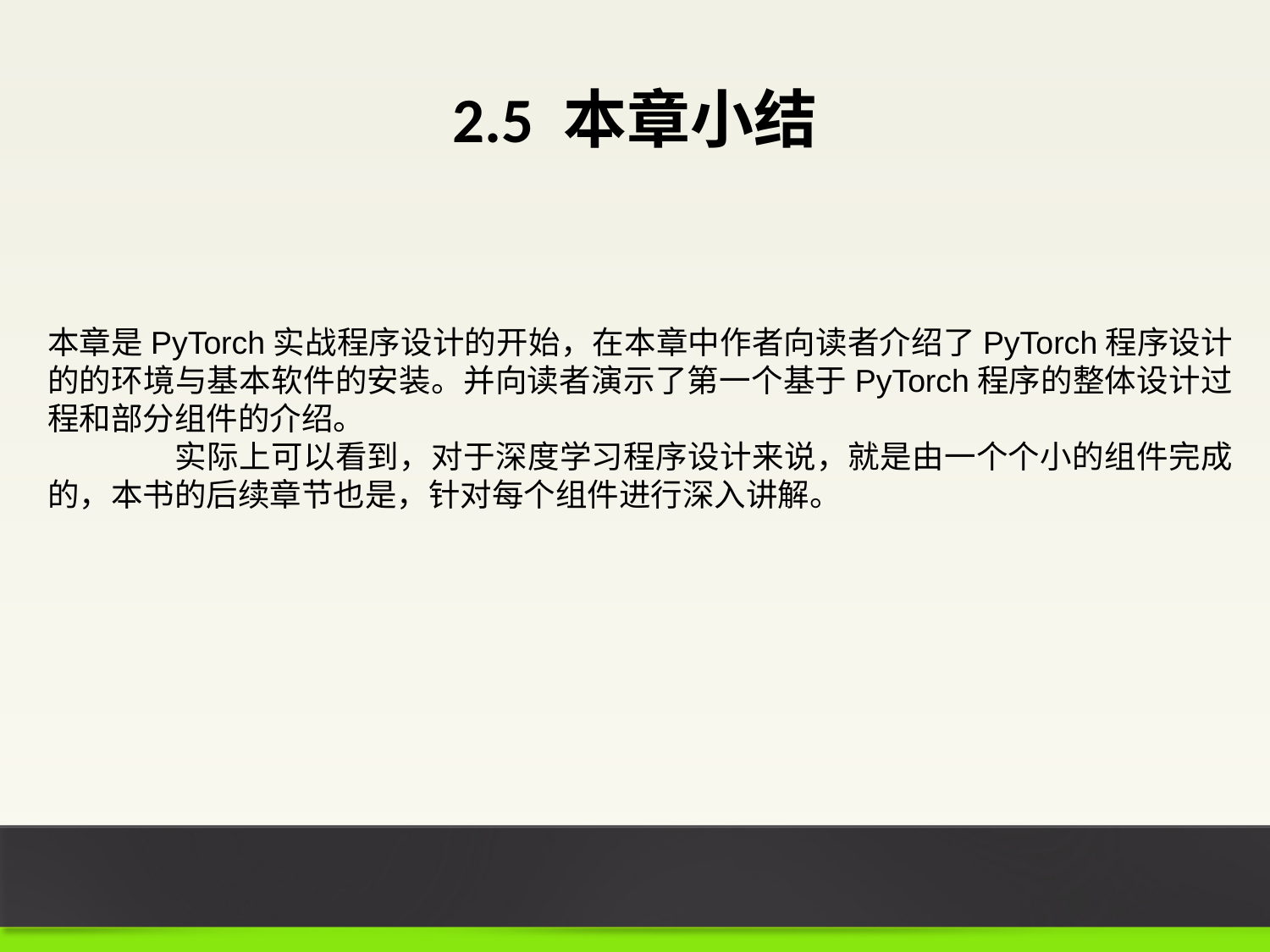

# 2.5 本章小结
本章是PyTorch实战程序设计的开始，在本章中作者向读者介绍了PyTorch程序设计的的环境与基本软件的安装。并向读者演示了第一个基于PyTorch程序的整体设计过程和部分组件的介绍。
	实际上可以看到，对于深度学习程序设计来说，就是由一个个小的组件完成的，本书的后续章节也是，针对每个组件进行深入讲解。